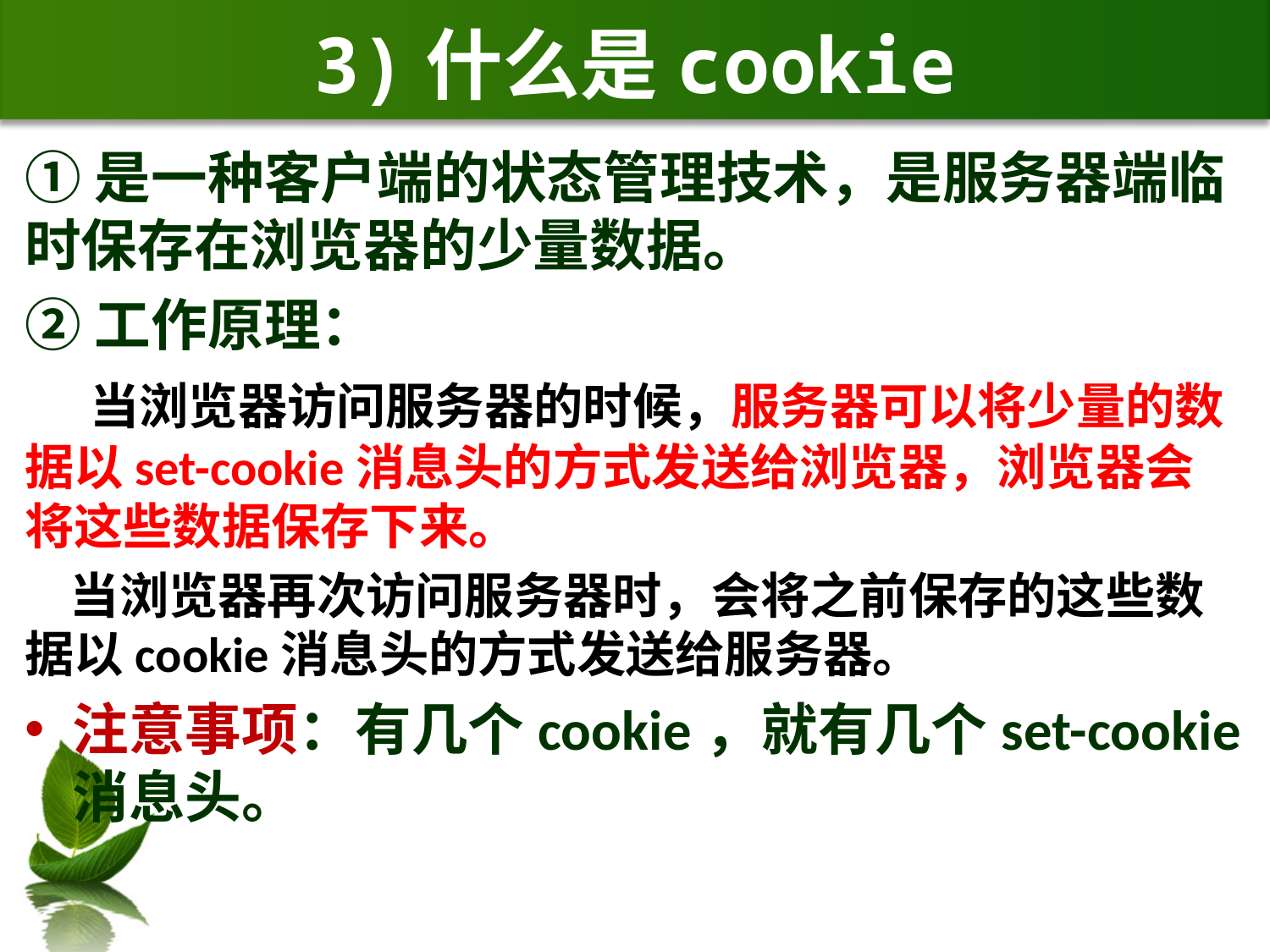

# 3)什么是cookie
①是一种客户端的状态管理技术，是服务器端临时保存在浏览器的少量数据。
②工作原理：
    当浏览器访问服务器的时候，服务器可以将少量的数据以set-cookie消息头的方式发送给浏览器，浏览器会将这些数据保存下来。
   当浏览器再次访问服务器时，会将之前保存的这些数据以cookie消息头的方式发送给服务器。
注意事项：有几个cookie，就有几个set-cookie消息头。